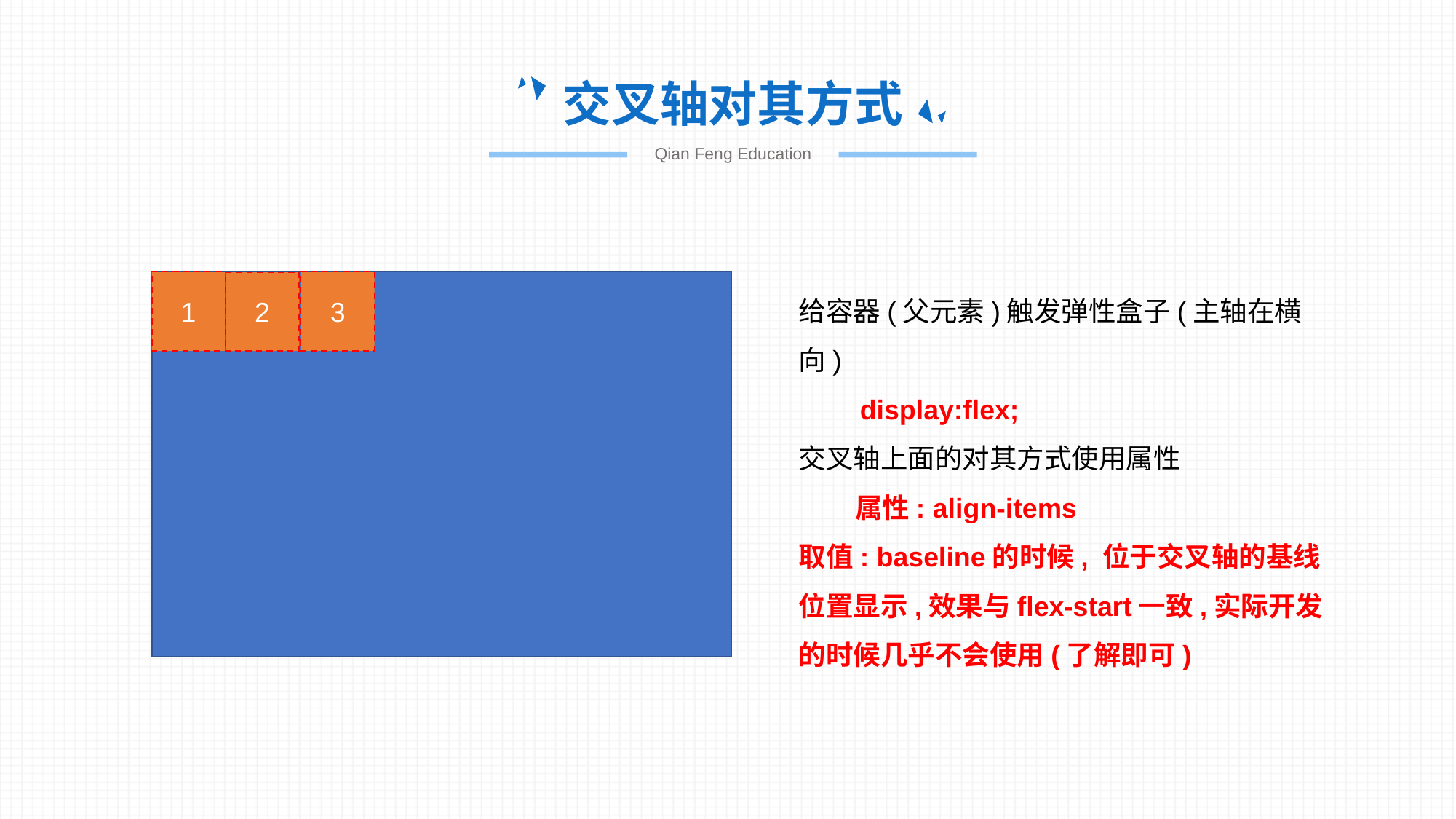

交叉轴对其方式

Qian Feng Education

1

3
2
给容器(父元素)触发弹性盒子(主轴在横向)
        display:flex;
交叉轴上面的对其方式使用属性
        属性: align-items
取值: baseline的时候, 位于交叉轴的基线位置显示,效果与flex-start一致,实际开发的时候几乎不会使用(了解即可)